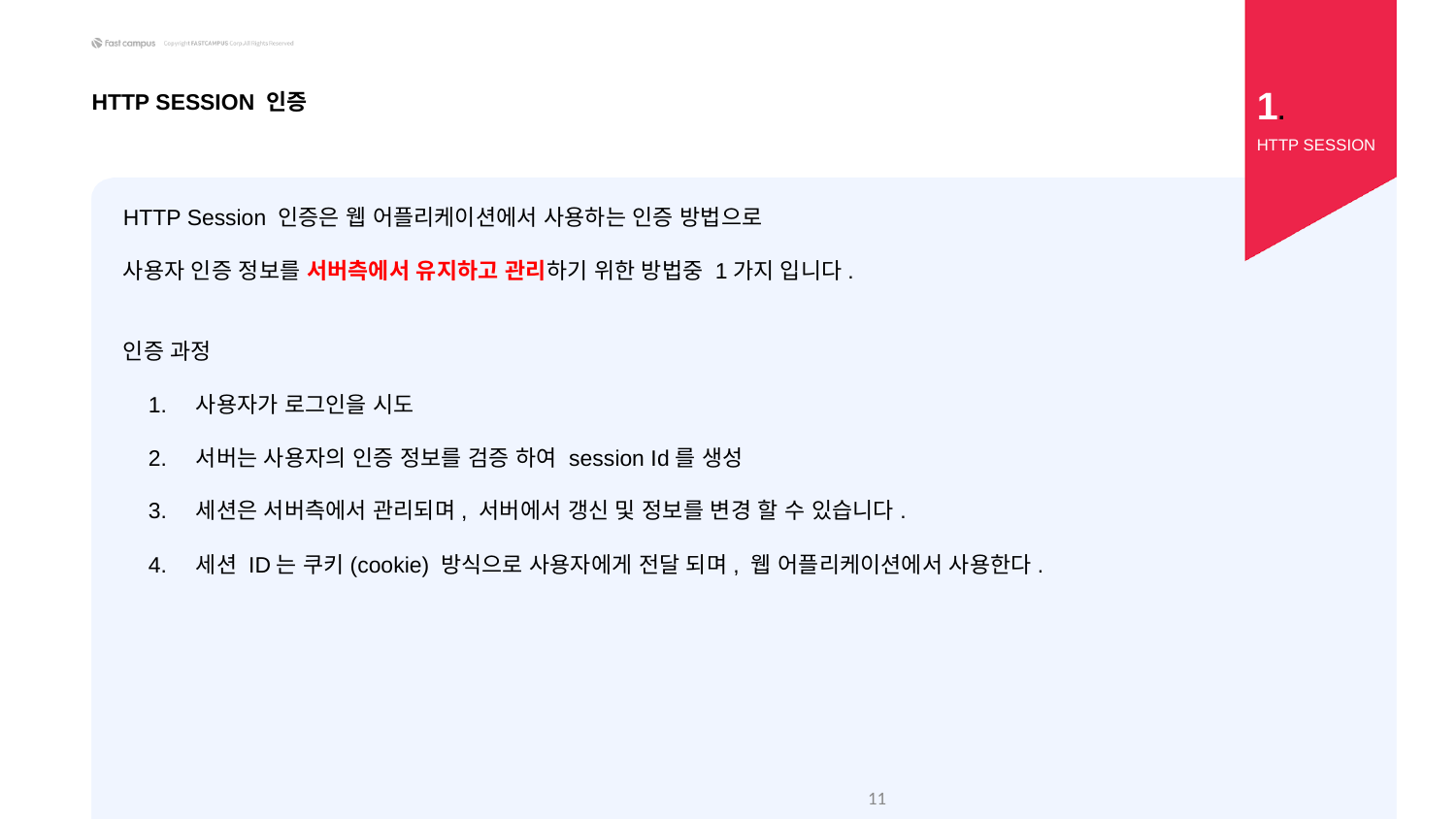

1.
HTTP SESSION 인증
HTTP SESSION

HTTP Session 인증은 웹 어플리케이션에서 사용하는 인증 방법으로

사용자 인증 정보를 서버측에서 유지하고 관리하기 위한 방법중 1가지 입니다.

인증 과정

사용자가 로그인을 시도
서버는 사용자의 인증 정보를 검증 하여 session Id를 생성
세션은 서버측에서 관리되며, 서버에서 갱신 및 정보를 변경 할 수 있습니다.
세션 ID는 쿠키(cookie) 방식으로 사용자에게 전달 되며, 웹 어플리케이션에서 사용한다.
11